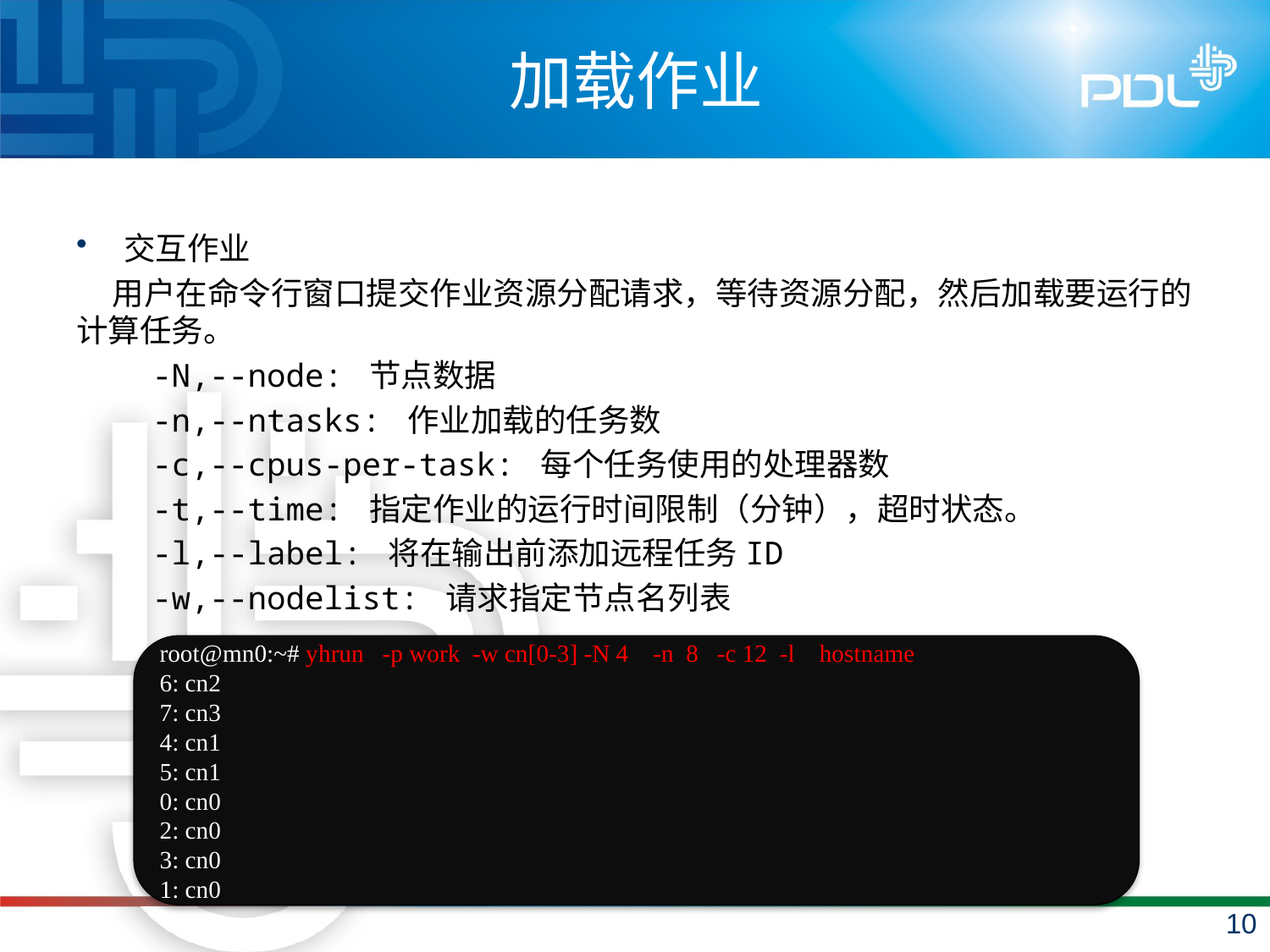

# 加载作业
交互作业
    用户在命令行窗口提交作业资源分配请求，等待资源分配，然后加载要运行的计算任务。
    -N,--node: 节点数据
    -n,--ntasks: 作业加载的任务数
    -c,--cpus-per-task: 每个任务使用的处理器数
    -t,--time: 指定作业的运行时间限制（分钟），超时状态。
    -l,--label: 将在输出前添加远程任务ID
    -w,--nodelist: 请求指定节点名列表

root@mn0:~# yhrun   -p work  -w cn[0-3] -N 4    -n  8   -c 12  -l    hostname
6: cn2
7: cn3
4: cn1
5: cn1
0: cn0
2: cn0
3: cn0
1: cn0
10